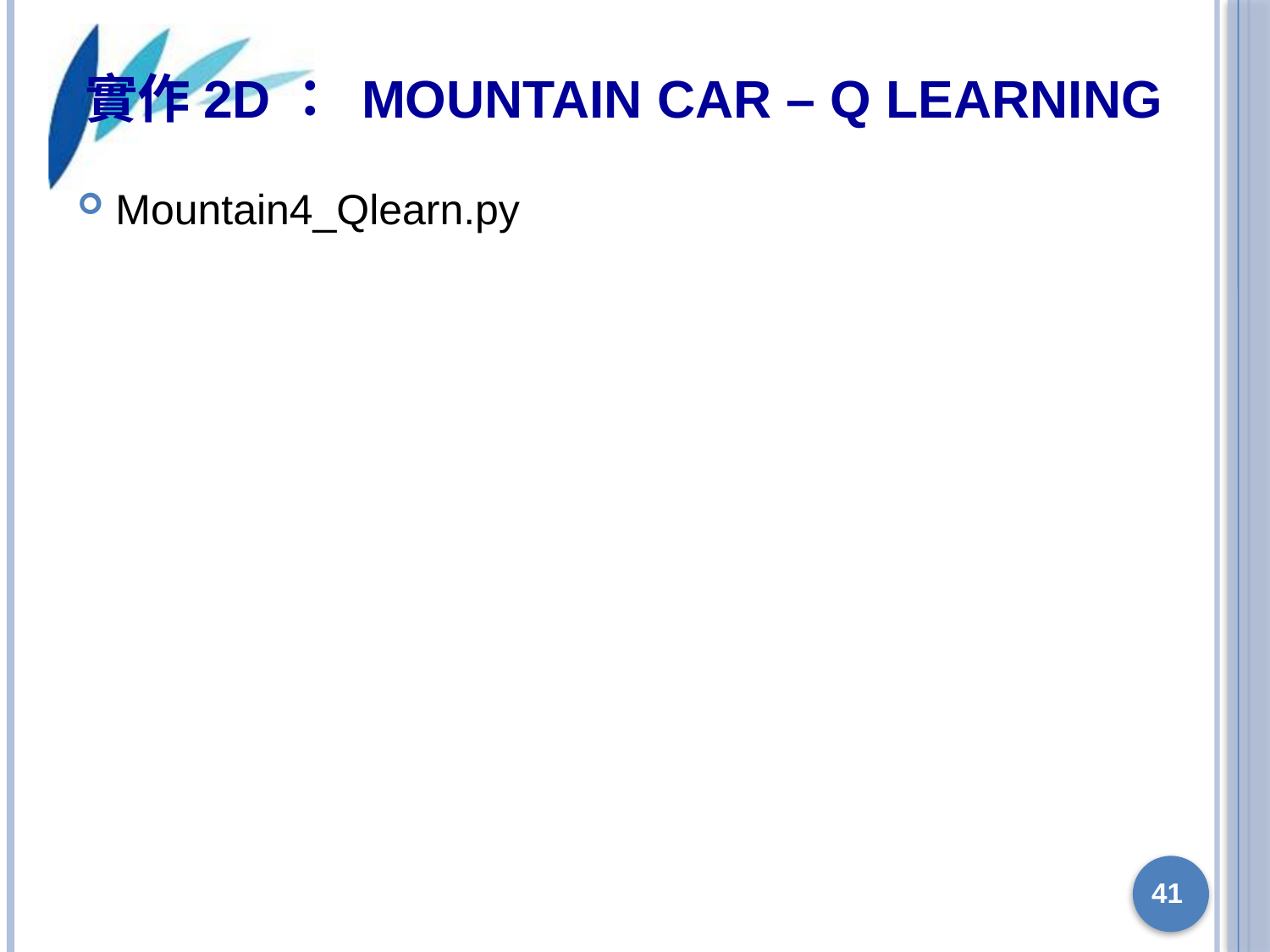

# 實作2D： Mountain Car – Q Learning
Mountain4_Qlearn.py
41